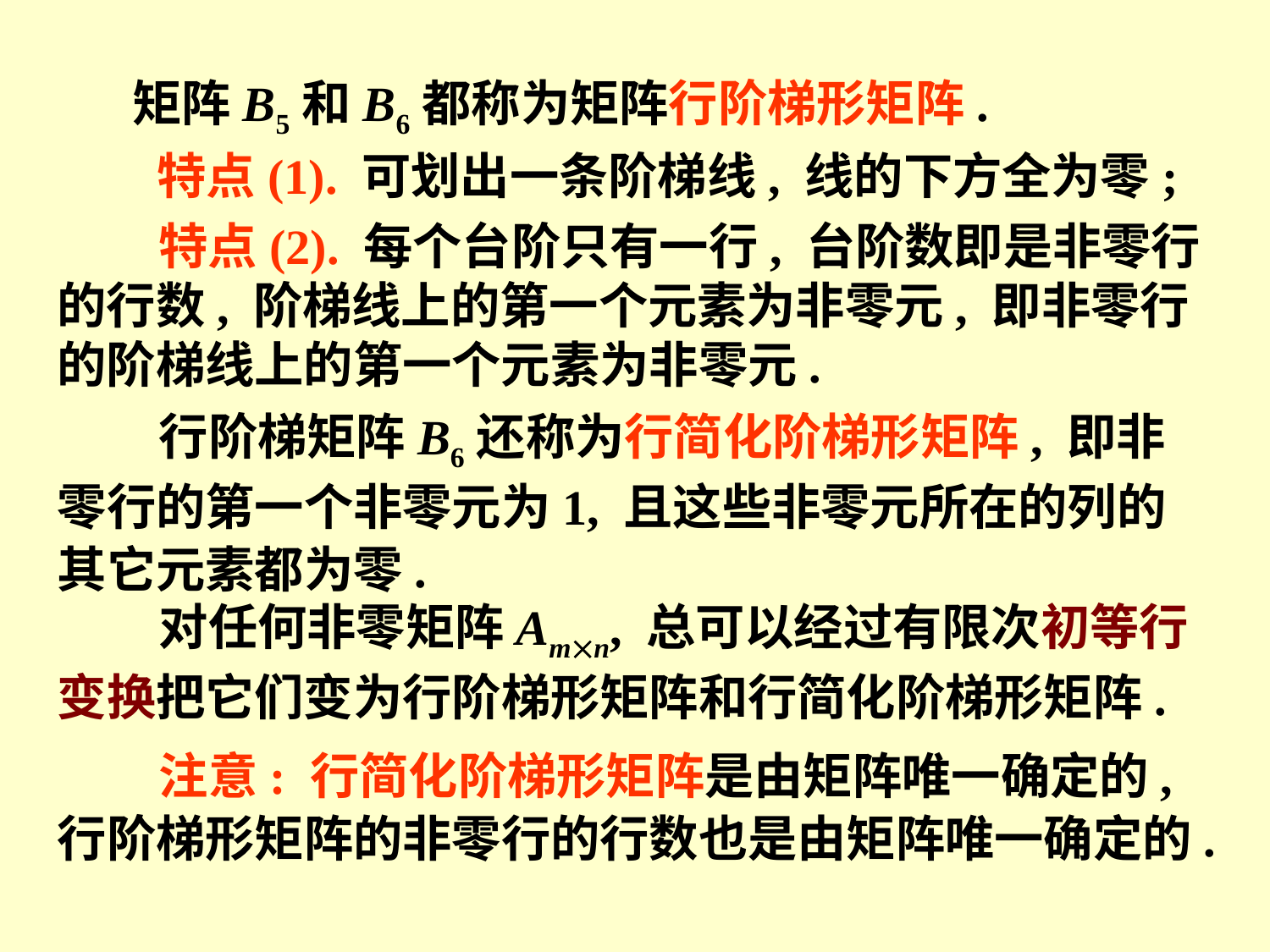

矩阵B5和B6都称为矩阵行阶梯形矩阵.
特点(1). 可划出一条阶梯线, 线的下方全为零;
        特点(2). 每个台阶只有一行, 台阶数即是非零行的行数, 阶梯线上的第一个元素为非零元, 即非零行的阶梯线上的第一个元素为非零元.
        行阶梯矩阵B6还称为行简化阶梯形矩阵, 即非零行的第一个非零元为1, 且这些非零元所在的列的其它元素都为零.
        对任何非零矩阵Am×n, 总可以经过有限次初等行变换把它们变为行阶梯形矩阵和行简化阶梯形矩阵.
        注意: 行简化阶梯形矩阵是由矩阵唯一确定的, 行阶梯形矩阵的非零行的行数也是由矩阵唯一确定的.